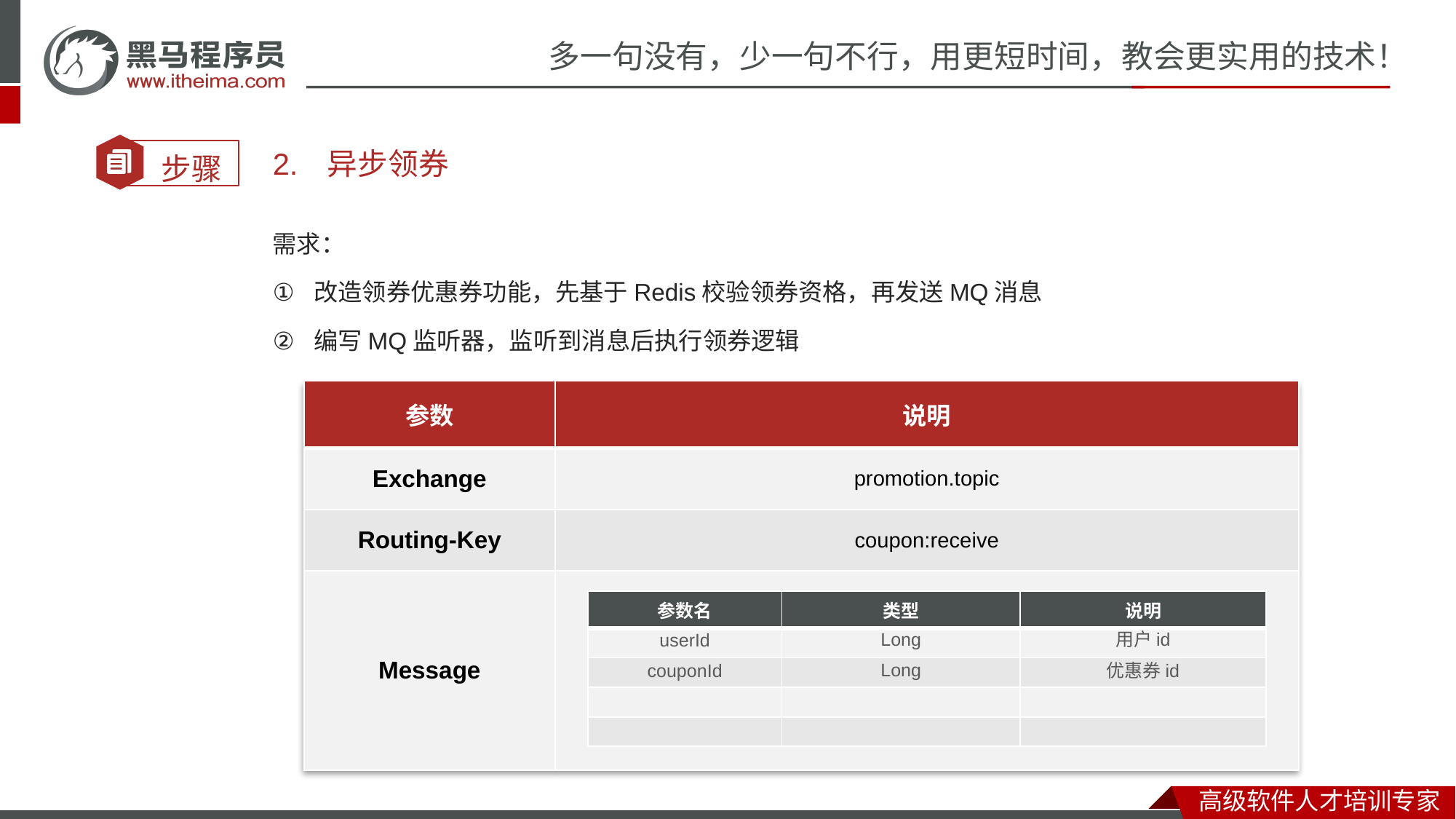

异步领券
需求：
改造领券优惠券功能，先基于Redis校验领券资格，再发送MQ消息
编写MQ监听器，监听到消息后执行领券逻辑
| 参数 | 说明 |
| --- | --- |
| Exchange | promotion.topic |
| Routing-Key | coupon:receive |
| Message |  |
| 参数名 | 类型 | 说明 |
| --- | --- | --- |
|  |  |  |
|  |  |  |
|  |  |  |
|  |  |  |
Long
用户id
userId
Long
优惠券id
couponId